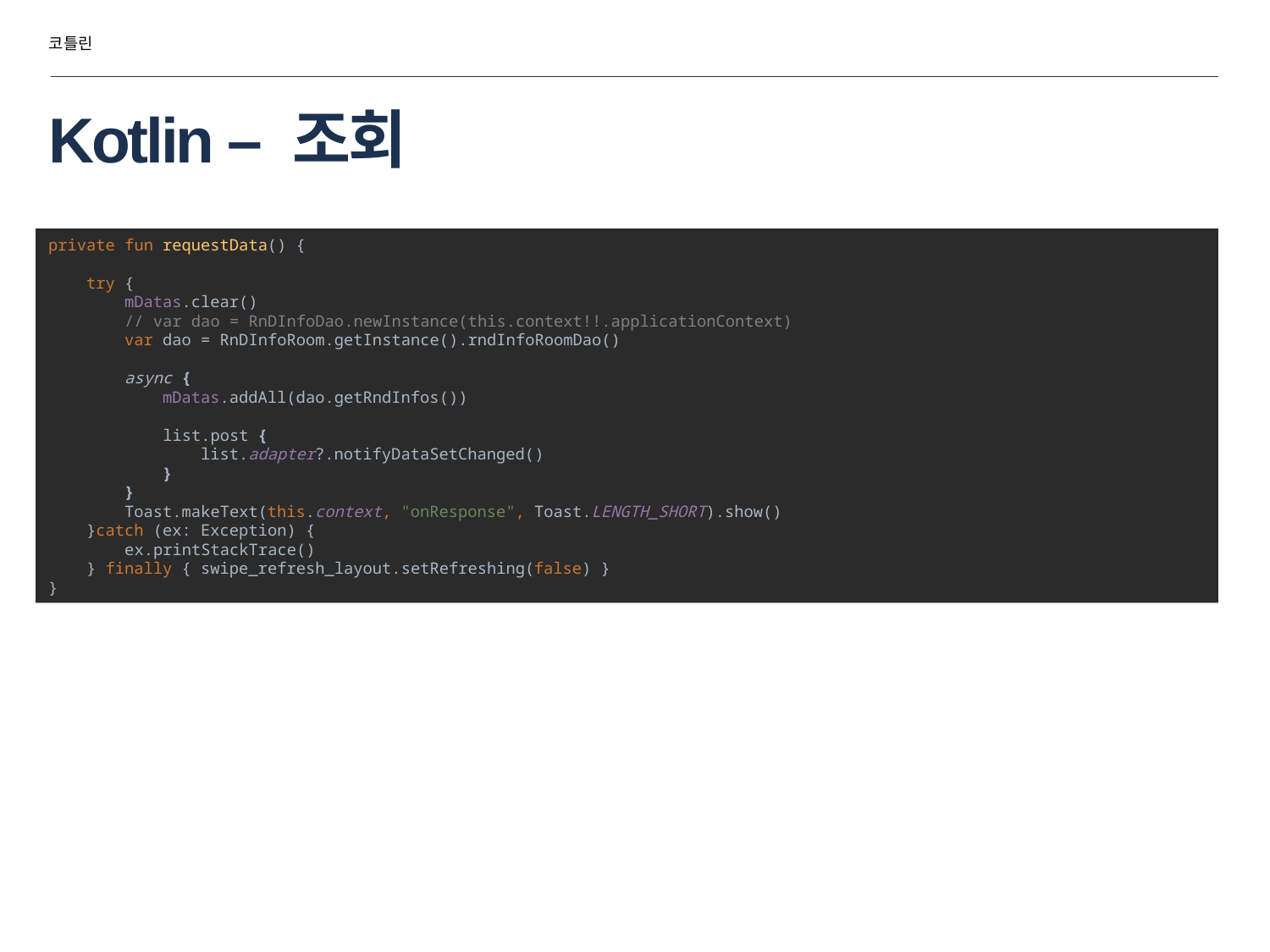

코틀린
# Kotlin – 조회

private fun requestData() {
    try {
        mDatas.clear()
        // var dao = RnDInfoDao.newInstance(this.context!!.applicationContext)
        var dao = RnDInfoRoom.getInstance().rndInfoRoomDao()
        async {
            mDatas.addAll(dao.getRndInfos())
            list.post {
                list.adapter?.notifyDataSetChanged()
            }
        }
        Toast.makeText(this.context, "onResponse", Toast.LENGTH_SHORT).show()
    }catch (ex: Exception) {
        ex.printStackTrace()
    } finally { swipe_refresh_layout.setRefreshing(false) }
}